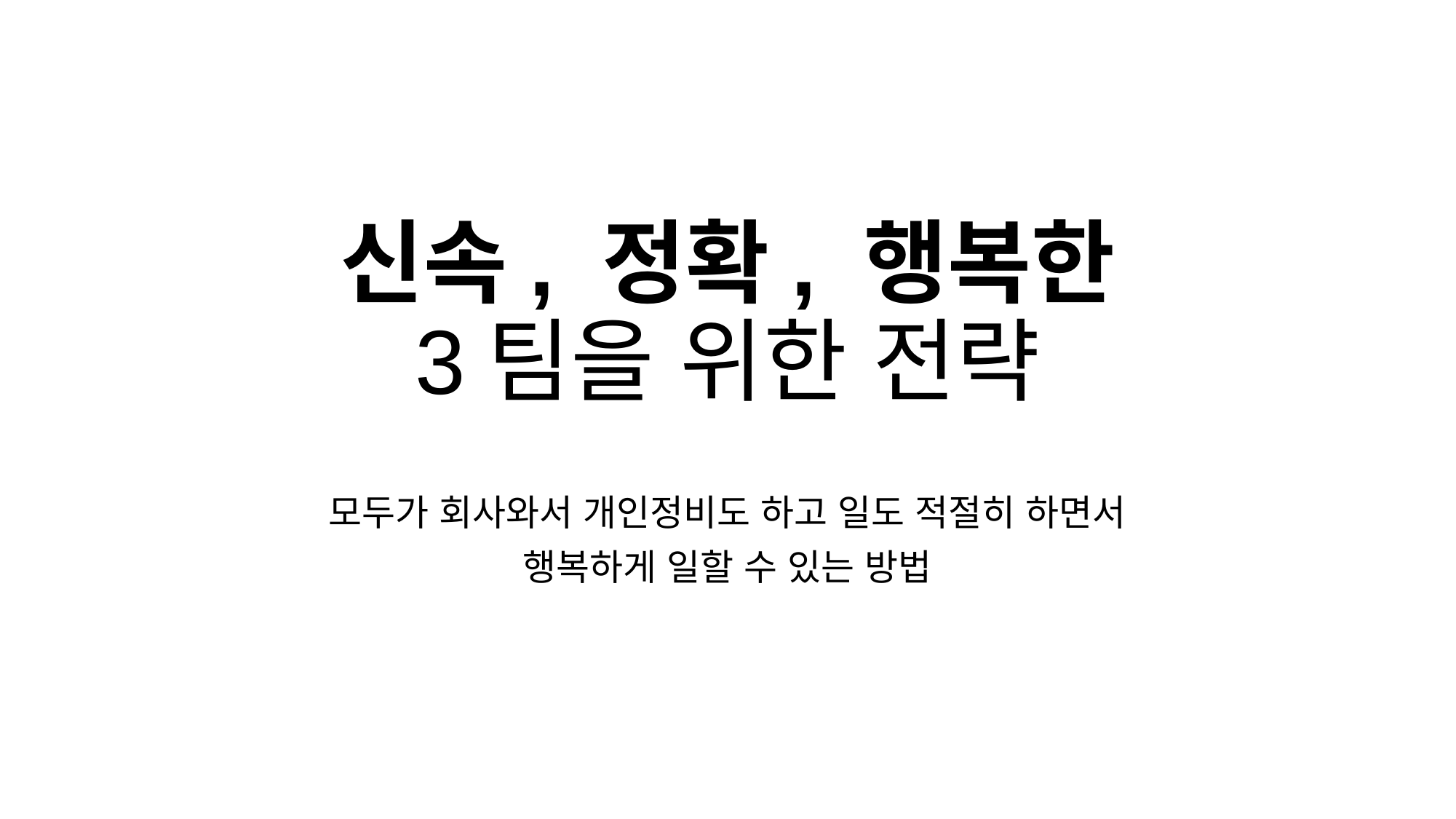

# 신속, 정확, 행복한 3팀을 위한 전략

모두가 회사와서 개인정비도 하고 일도 적절히 하면서
행복하게 일할 수 있는 방법